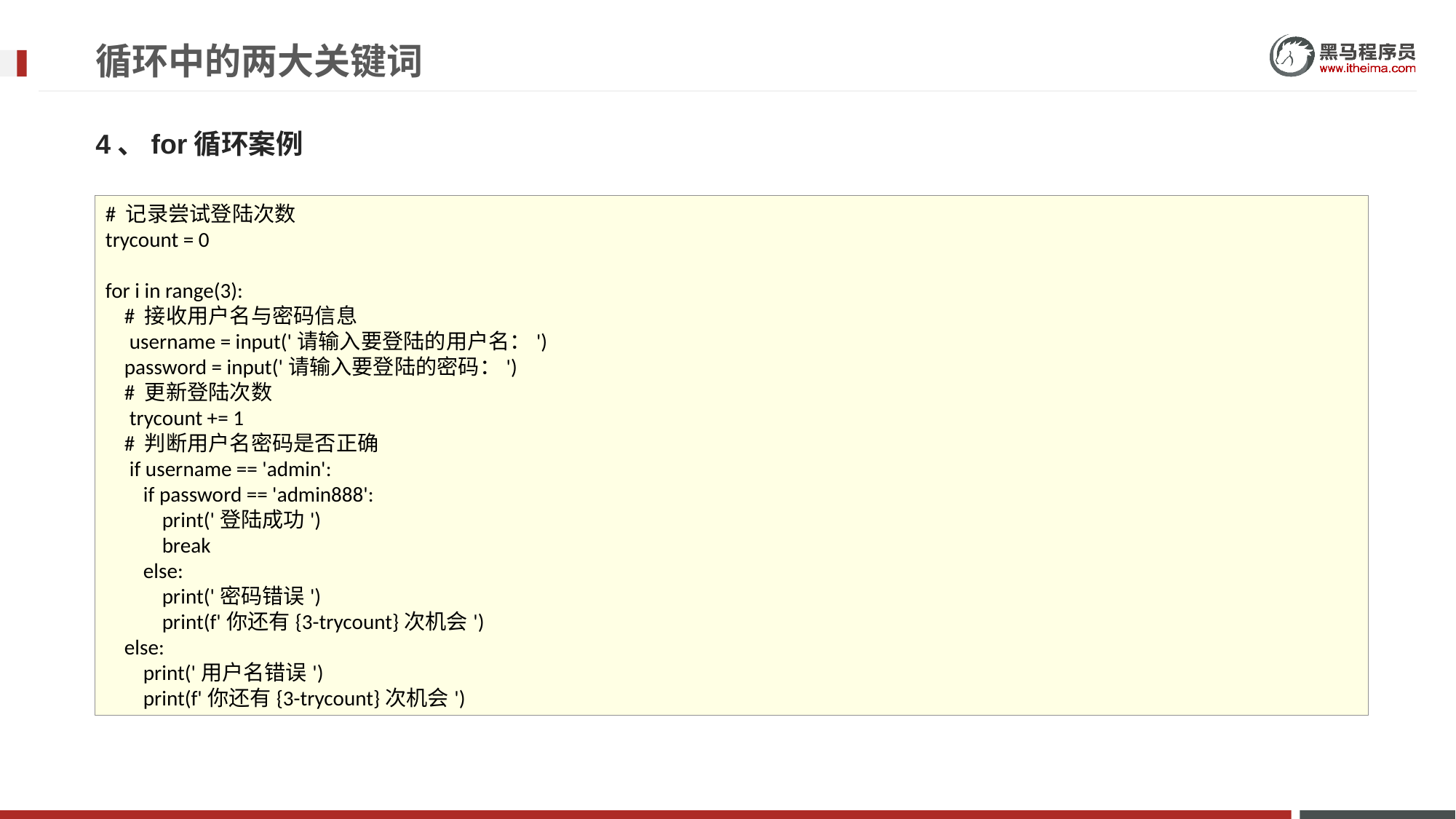

# 循环中的两大关键词
4、for循环案例
# 记录尝试登陆次数 trycount = 0 for i in range(3): # 接收用户名与密码信息 username = input('请输入要登陆的用户名：') password = input('请输入要登陆的密码：') # 更新登陆次数 trycount += 1 # 判断用户名密码是否正确 if username == 'admin': if password == 'admin888': print('登陆成功') break else: print('密码错误') print(f'你还有{3-trycount}次机会') else: print('用户名错误') print(f'你还有{3-trycount}次机会')